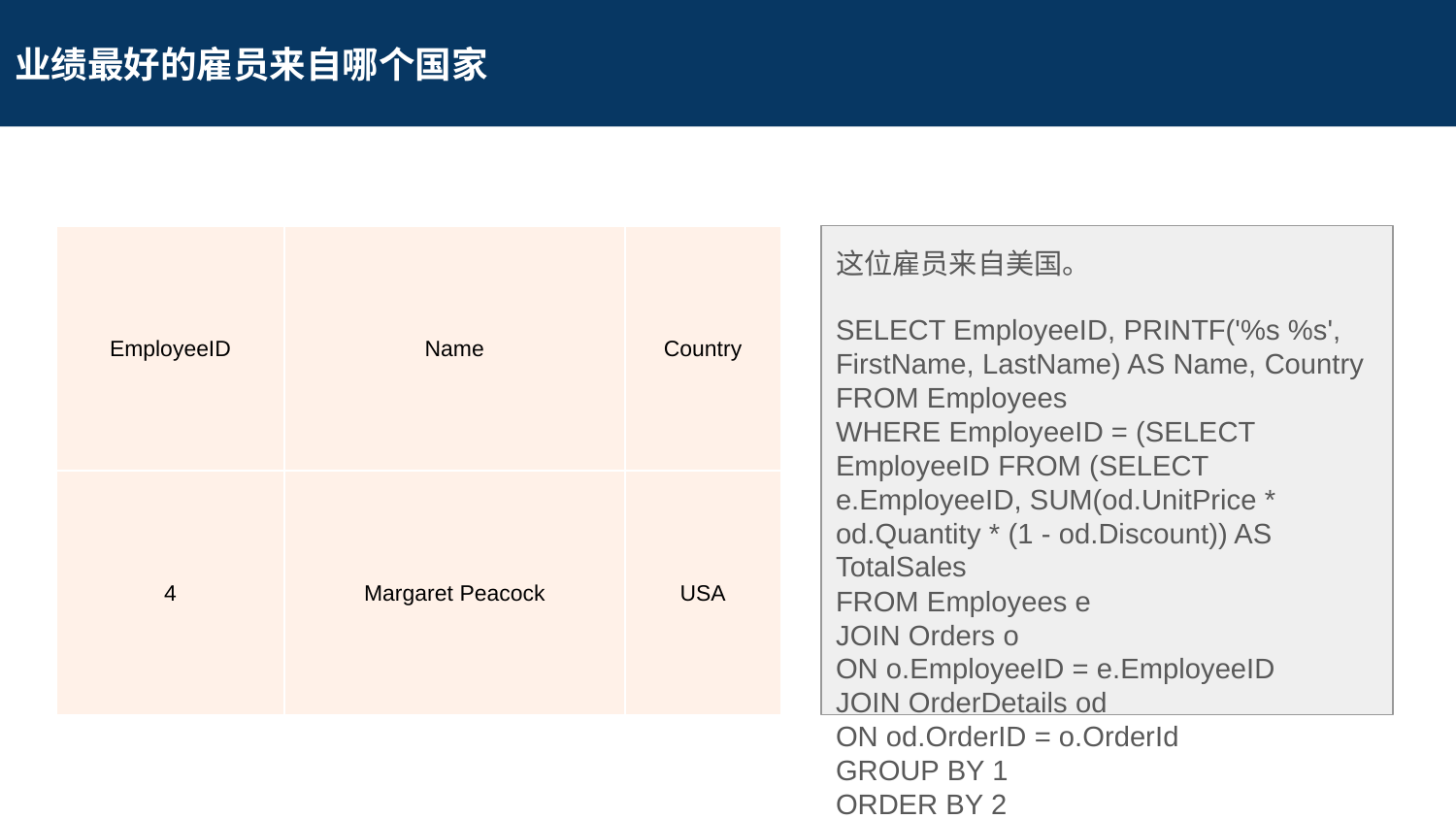

# 业绩最好的雇员来自哪个国家
<visualization>
| EmployeeID | Name | Country |
| --- | --- | --- |
| 4 | Margaret Peacock | USA |
这位雇员来自美国。
SELECT EmployeeID, PRINTF('%s %s', FirstName, LastName) AS Name, Country
FROM Employees
WHERE EmployeeID = (SELECT EmployeeID FROM (SELECT e.EmployeeID, SUM(od.UnitPrice * od.Quantity * (1 - od.Discount)) AS TotalSales
FROM Employees e
JOIN Orders o
ON o.EmployeeID = e.EmployeeID
JOIN OrderDetails od
ON od.OrderID = o.OrderId
GROUP BY 1
ORDER BY 2
DESC
LIMIT 1) t1)